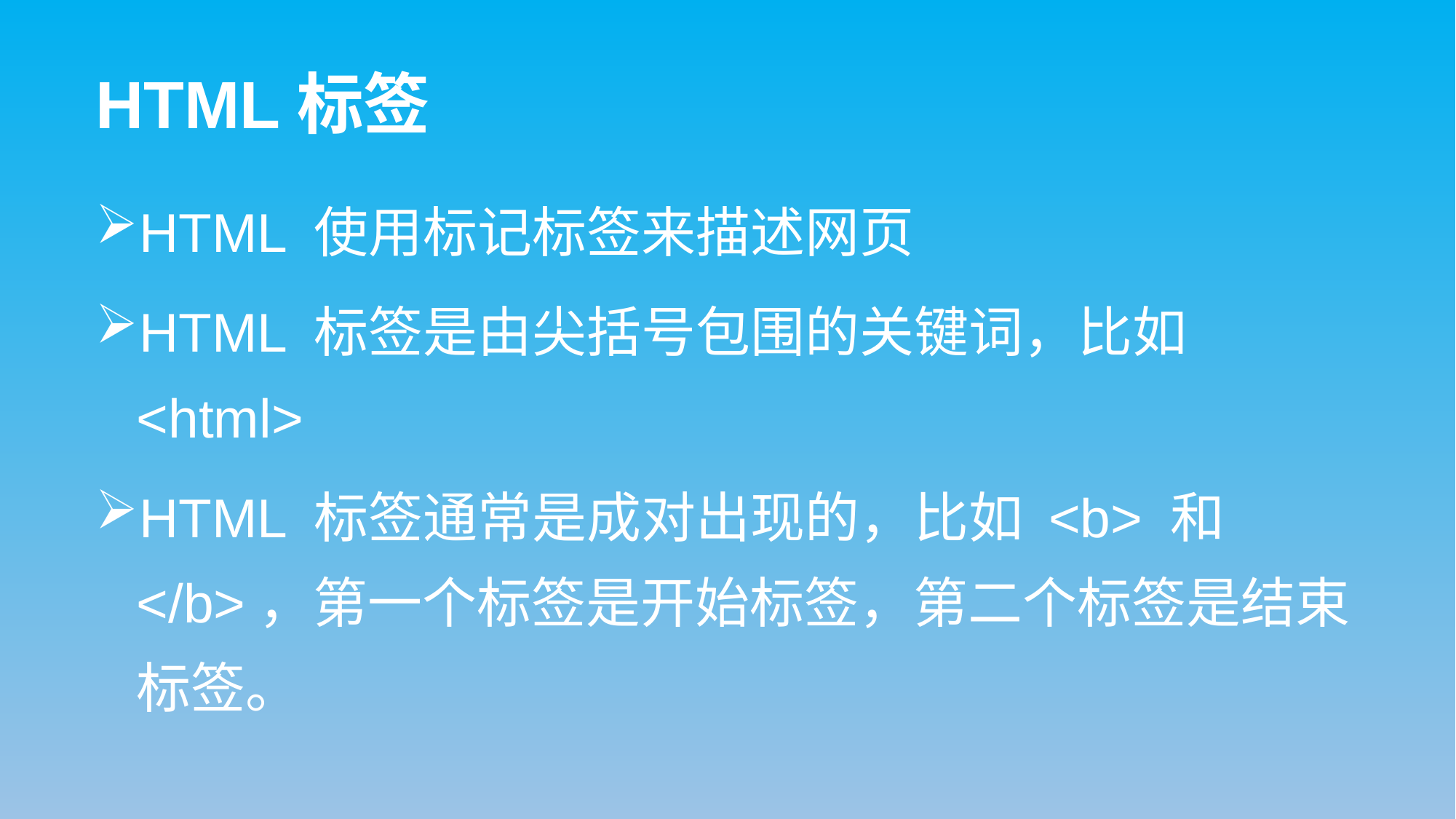

# HTML标签
HTML 使用标记标签来描述网页
HTML 标签是由尖括号包围的关键词，比如 <html>
HTML 标签通常是成对出现的，比如 <b> 和 </b>，第一个标签是开始标签，第二个标签是结束标签。